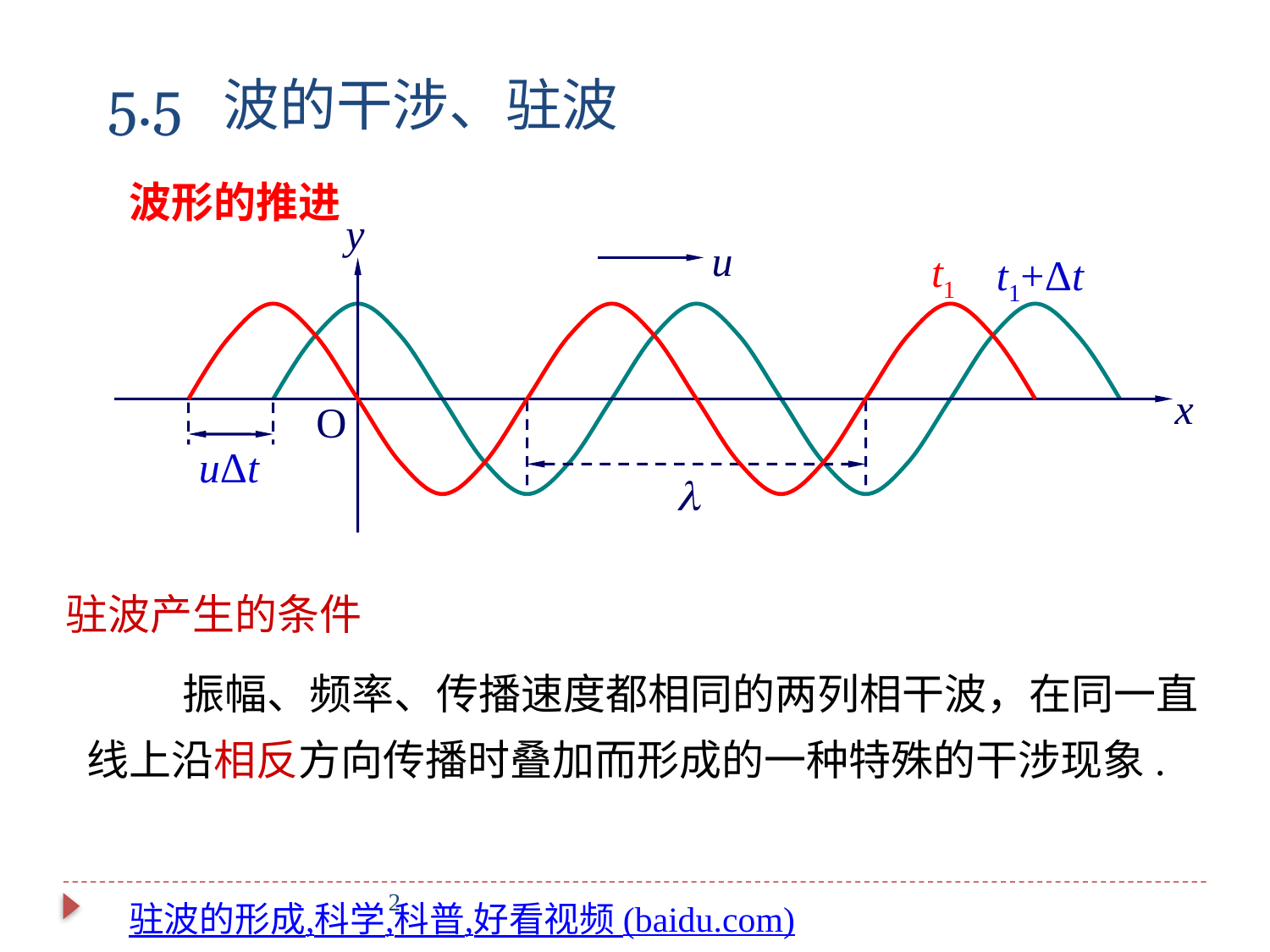

5.5  波的干涉、驻波
波形的推进
y
u
 t1
 t1+Δt

x
O

 uΔt

λ

驻波产生的条件
         振幅、频率、传播速度都相同的两列相干波，在同一直线上沿相反方向传播时叠加而形成的一种特殊的干涉现象.
2
驻波的形成,科学,科普,好看视频 (baidu.com)